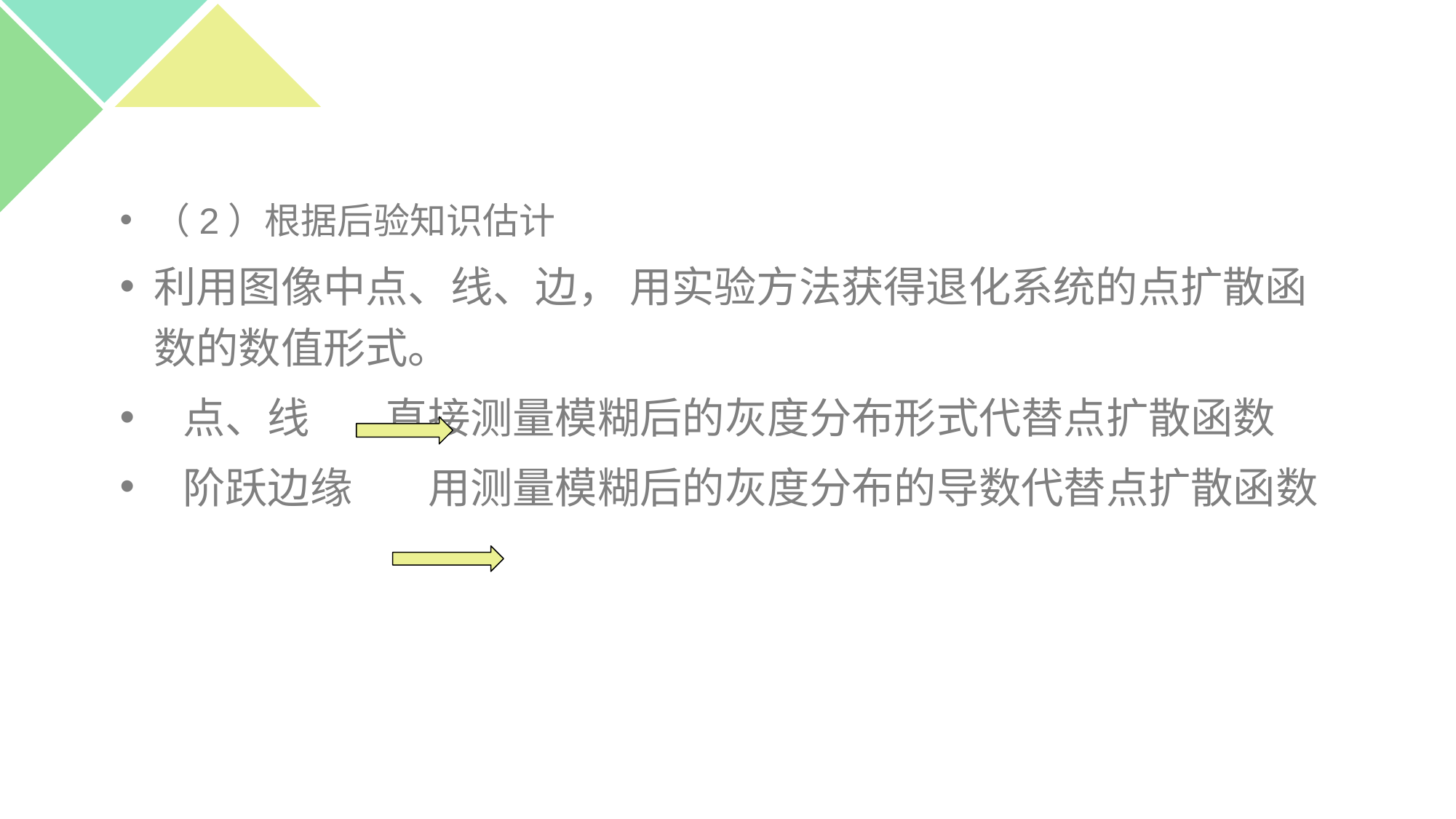

#
（2）根据后验知识估计
利用图像中点、线、边， 用实验方法获得退化系统的点扩散函数的数值形式。
  点、线        直接测量模糊后的灰度分布形式代替点扩散函数
  阶跃边缘        用测量模糊后的灰度分布的导数代替点扩散函数